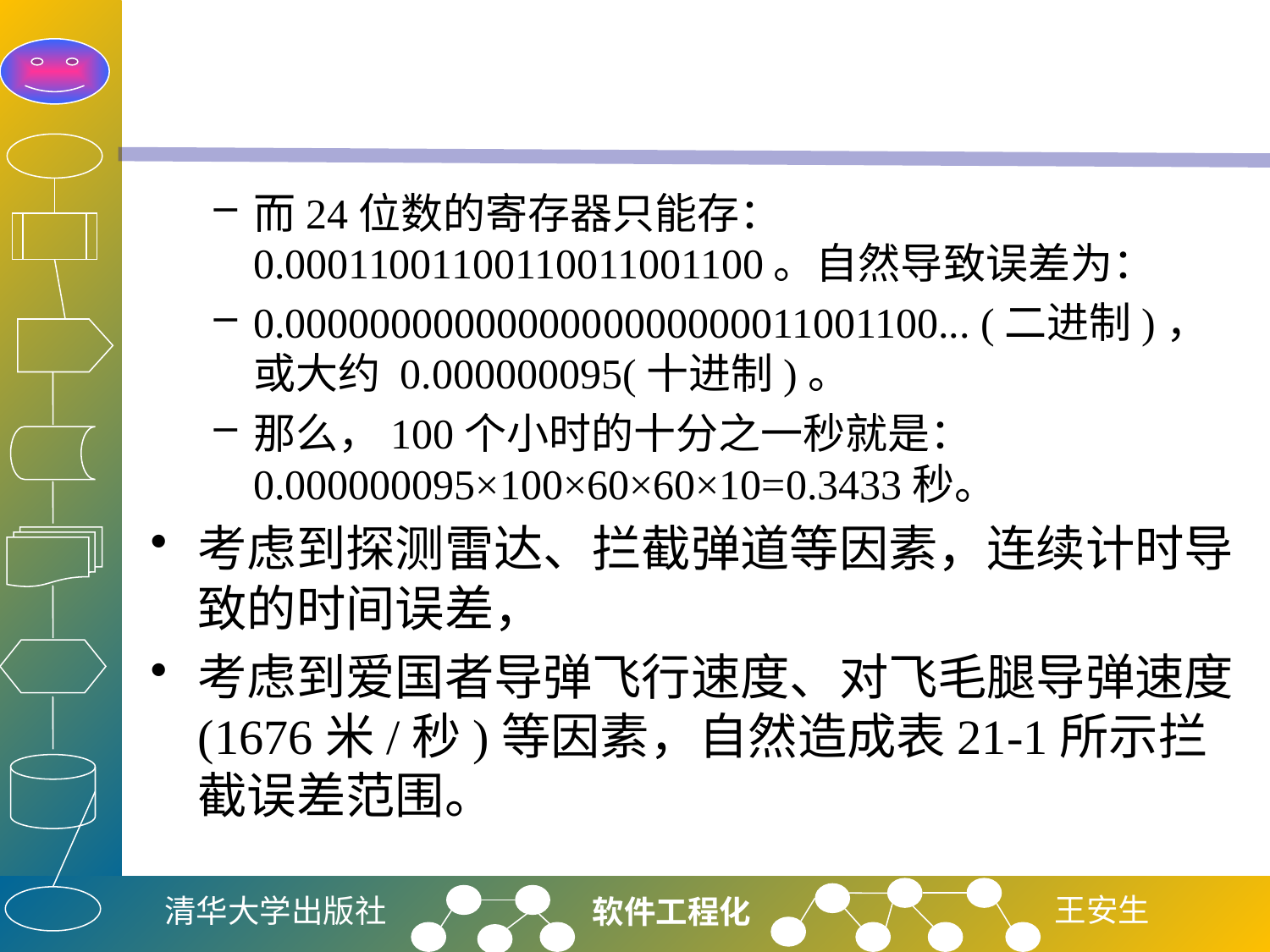

#
而24位数的寄存器只能存：0.00011001100110011001100。自然导致误差为：
0.0000000000000000000000011001100... (二进制)，或大约 0.000000095(十进制)。
那么，100个小时的十分之一秒就是：0.000000095×100×60×60×10=0.3433秒。
考虑到探测雷达、拦截弹道等因素，连续计时导致的时间误差，
考虑到爱国者导弹飞行速度、对飞毛腿导弹速度(1676米/秒)等因素，自然造成表21-1所示拦截误差范围。